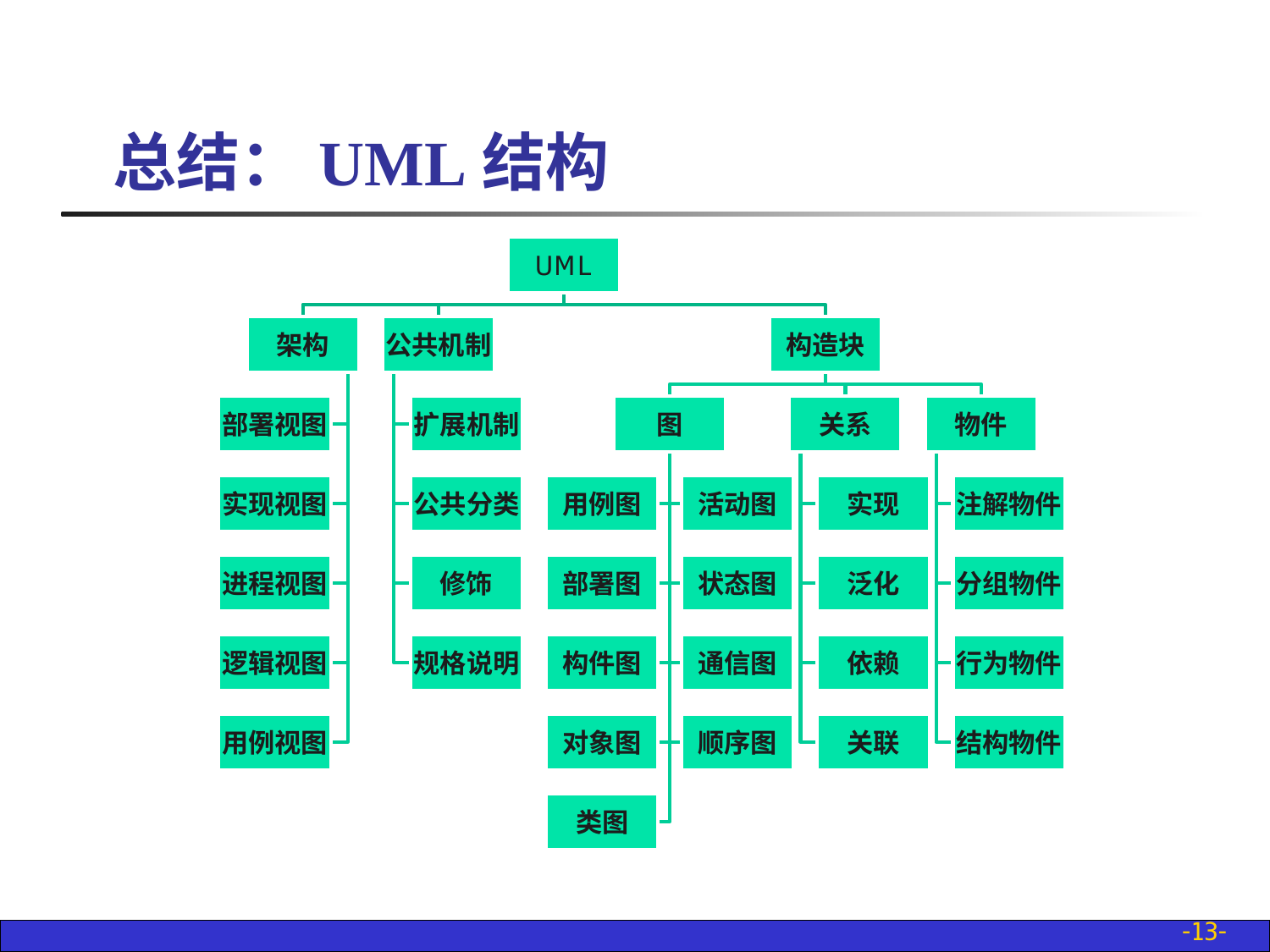

总结：UML结构
UML
架构
部署视图
实现视图
进程视图
逻辑视图
用例视图
公共机制
扩展机制
公共分类
修饰
规格说明
构造块
图
用例图
活动图
部署图
状态图
构件图
通信图
对象图
顺序图
类图
关系
实现
泛化
依赖
关联
物件
注解物件
分组物件
行为物件
结构物件
-13-